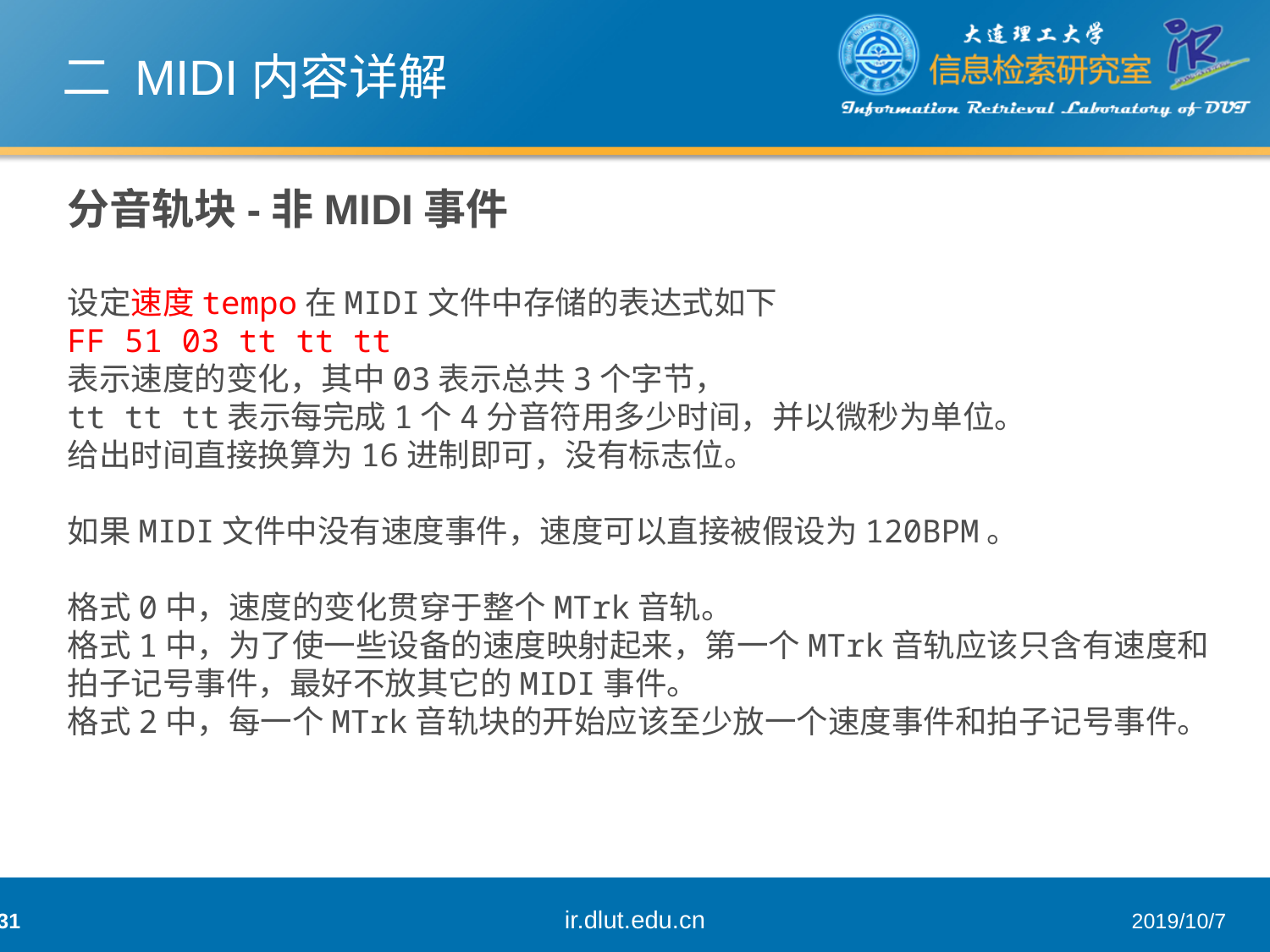

# 二 MIDI内容详解
分音轨块-非MIDI事件
设定速度tempo在MIDI文件中存储的表达式如下
FF 51 03 tt tt tt
表示速度的变化，其中03表示总共3个字节，
tt tt tt表示每完成1个4分音符用多少时间，并以微秒为单位。
给出时间直接换算为16进制即可，没有标志位。

如果MIDI文件中没有速度事件，速度可以直接被假设为120BPM。

格式0中，速度的变化贯穿于整个MTrk音轨。
格式1中，为了使一些设备的速度映射起来，第一个MTrk音轨应该只含有速度和拍子记号事件，最好不放其它的MIDI事件。
格式2中，每一个MTrk音轨块的开始应该至少放一个速度事件和拍子记号事件。